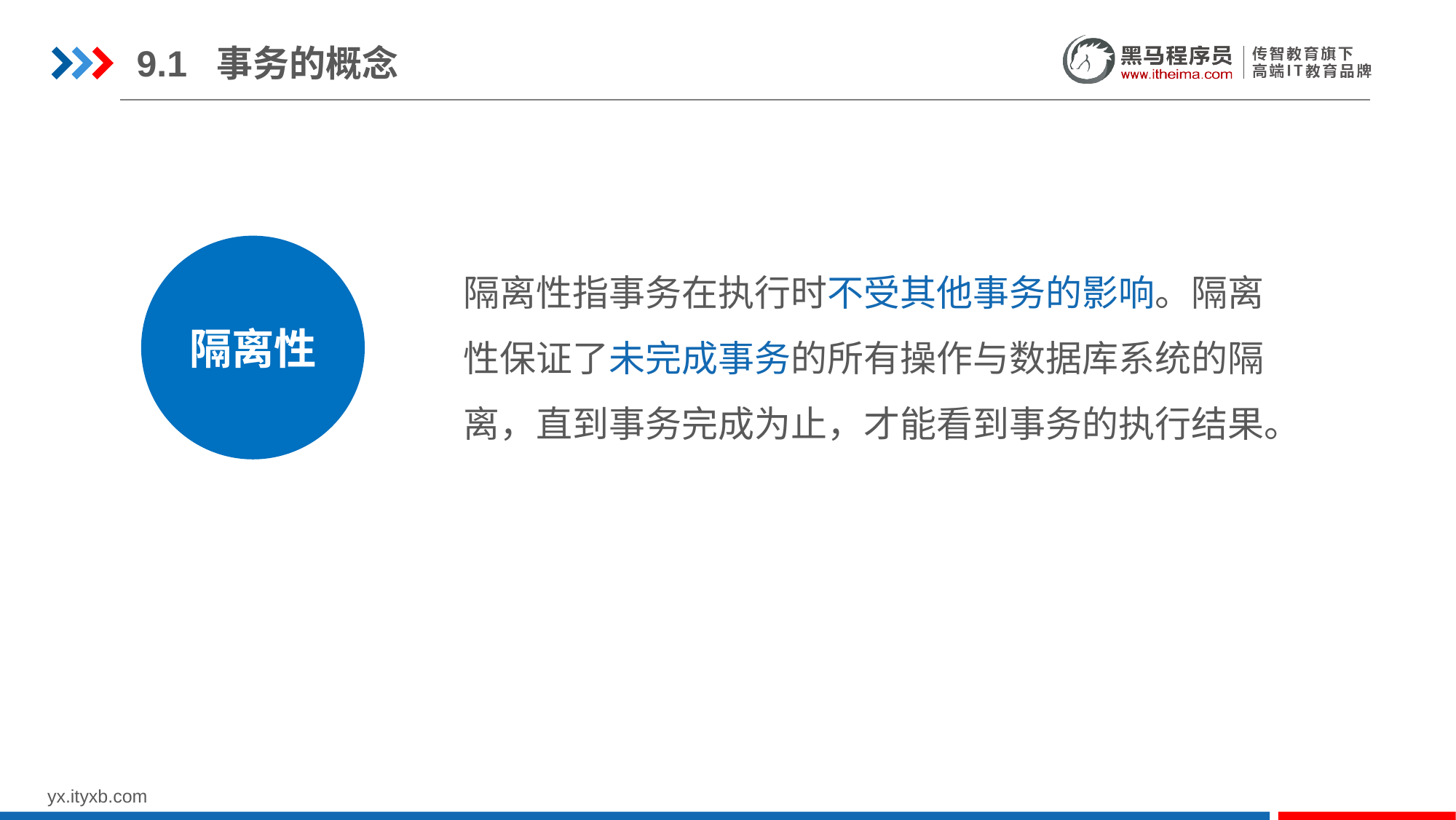

9.1  事务的概念

隔离性指事务在执行时不受其他事务的影响。隔离性保证了未完成事务的所有操作与数据库系统的隔离，直到事务完成为止，才能看到事务的执行结果。
隔离性